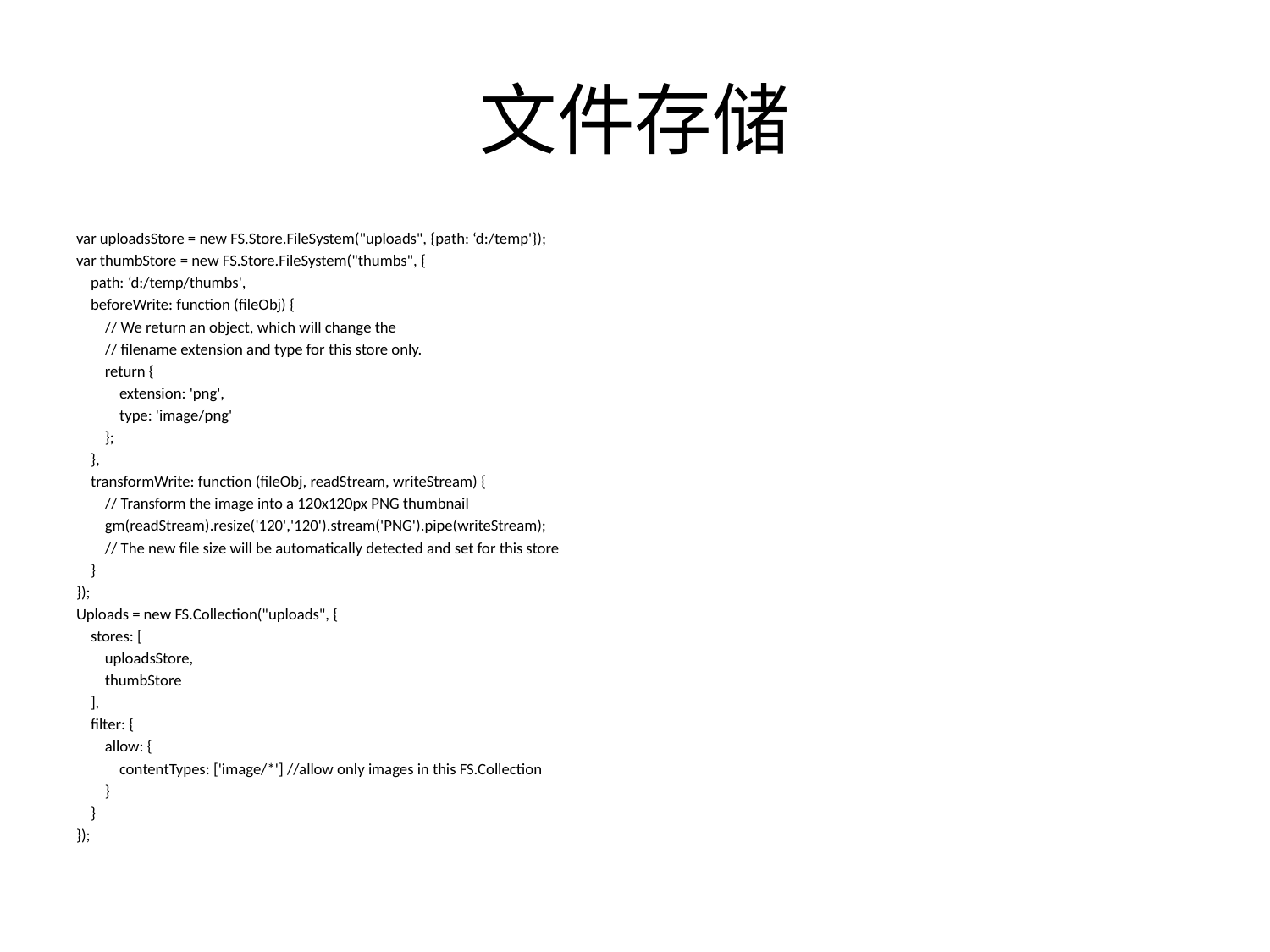

# 文件存储
var uploadsStore = new FS.Store.FileSystem("uploads", {path: ‘d:/temp'});
var thumbStore = new FS.Store.FileSystem("thumbs", {
    path: ‘d:/temp/thumbs',
    beforeWrite: function (fileObj) {
        // We return an object, which will change the
        // filename extension and type for this store only.
        return {
            extension: 'png',
            type: 'image/png'
        };
    },
    transformWrite: function (fileObj, readStream, writeStream) {
        // Transform the image into a 120x120px PNG thumbnail
        gm(readStream).resize('120','120').stream('PNG').pipe(writeStream);
        // The new file size will be automatically detected and set for this store
    }
});
Uploads = new FS.Collection("uploads", {
    stores: [
        uploadsStore,
        thumbStore
    ],
    filter: {
        allow: {
            contentTypes: ['image/*'] //allow only images in this FS.Collection
        }
    }
});